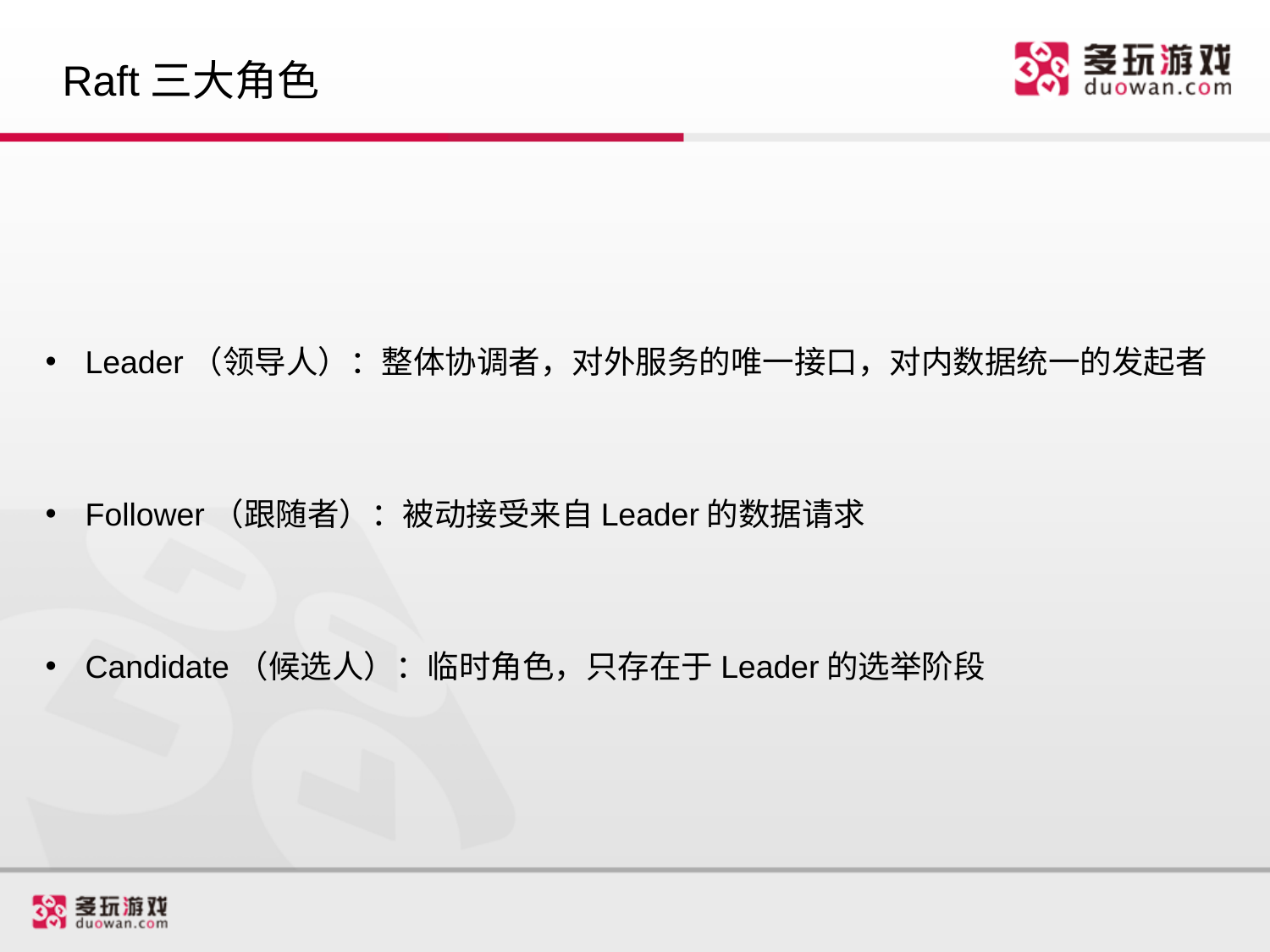

# Raft三大角色
Leader（领导人）：整体协调者，对外服务的唯一接口，对内数据统一的发起者
Follower（跟随者）：被动接受来自Leader的数据请求
Candidate（候选人）：临时角色，只存在于Leader的选举阶段